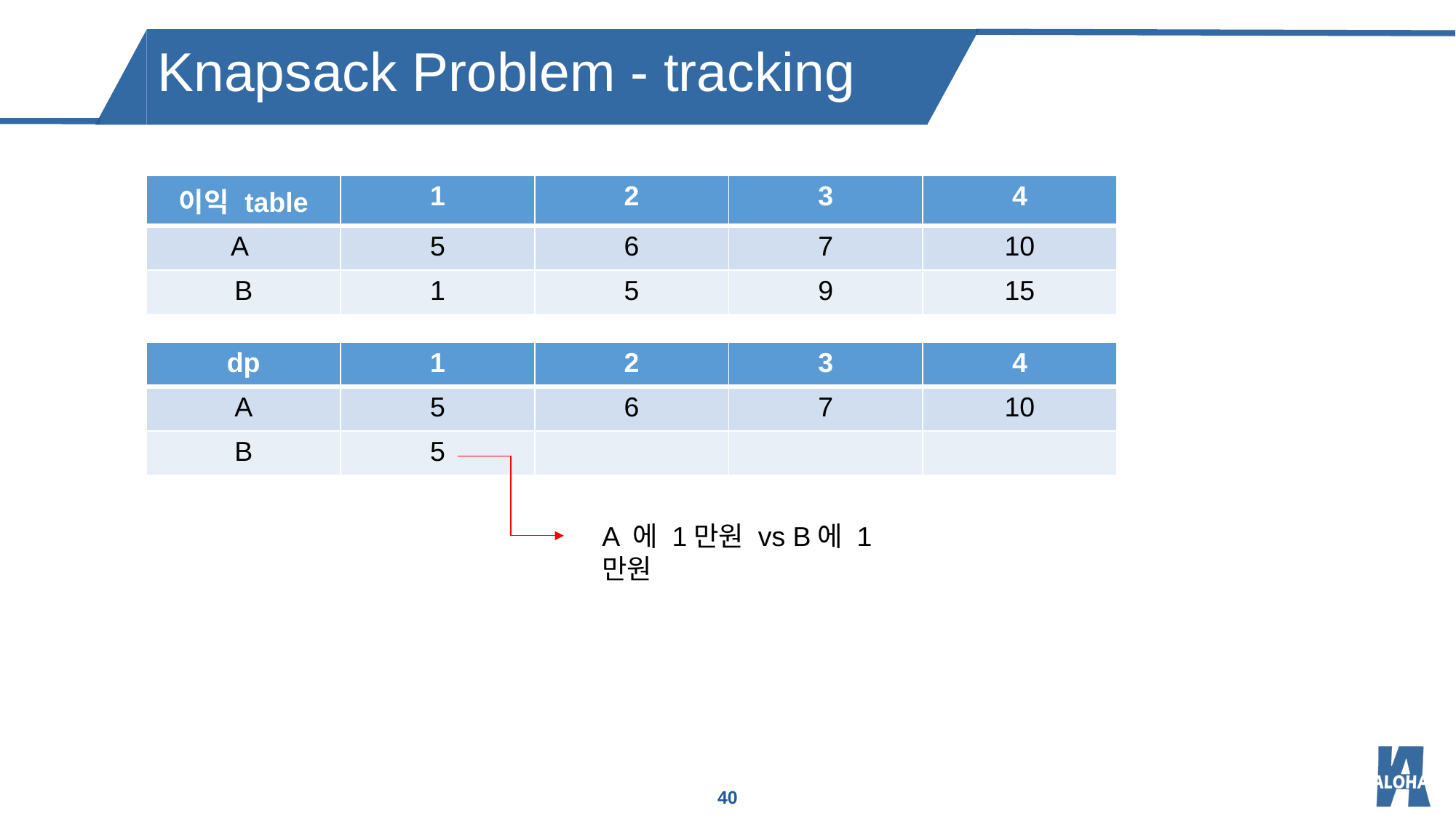

Knapsack Problem - tracking
| 이익 table | 1 | 2 | 3 | 4 |
| --- | --- | --- | --- | --- |
| A | 5 | 6 | 7 | 10 |
| B | 1 | 5 | 9 | 15 |
| dp | 1 | 2 | 3 | 4 |
| --- | --- | --- | --- | --- |
| A | 5 | 6 | 7 | 10 |
| B | 5 |  |  |  |
A 에 1만원 vs B에 1만원
40